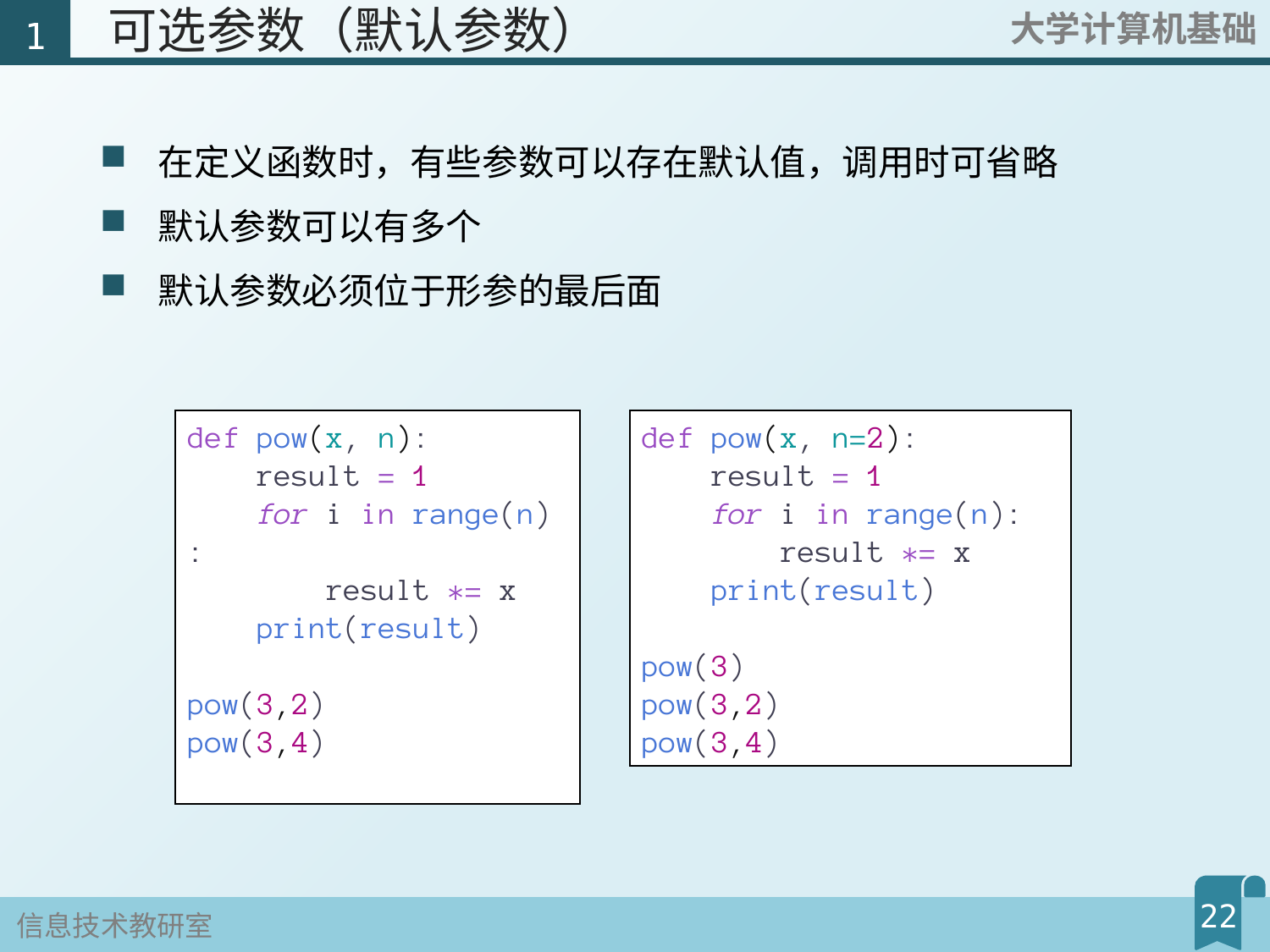

1
# 可选参数（默认参数）
在定义函数时，有些参数可以存在默认值，调用时可省略
默认参数可以有多个
默认参数必须位于形参的最后面

def pow(x, n):
    result = 1
    for i in range(n):
        result *= x
    print(result)
pow(3,2)
pow(3,4)

def pow(x, n=2):
    result = 1
    for i in range(n):
        result *= x
    print(result)
pow(3)
pow(3,2)
pow(3,4)
22